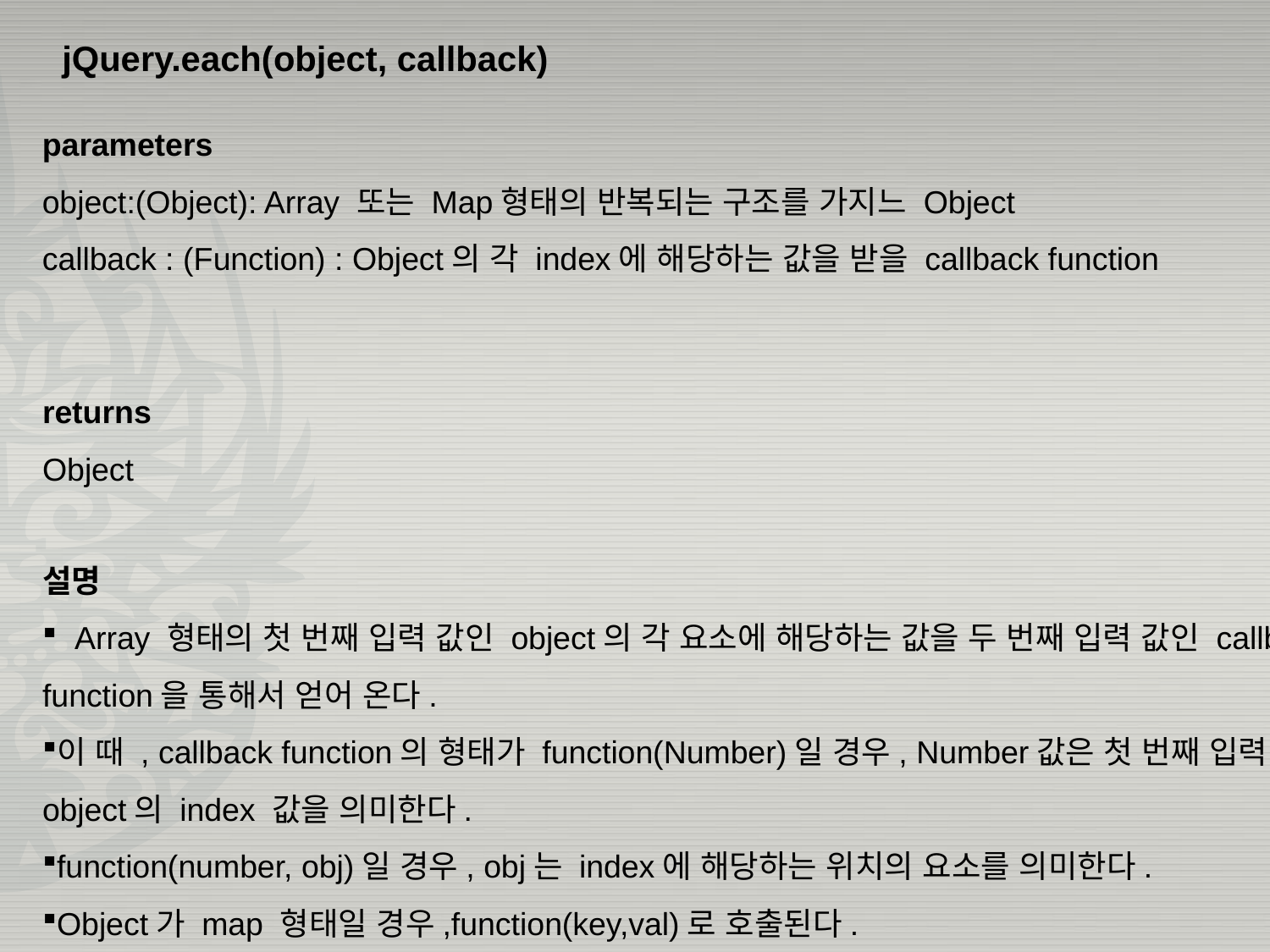

jQuery.each(object, callback)
parameters
object:(Object): Array 또는 Map형태의 반복되는 구조를 가지느 Object
callback : (Function) : Object의 각 index에 해당하는 값을 받을 callback function
returns
Object
설명
  Array 형태의 첫 번째 입력 값인 object의 각 요소에 해당하는 값을 두 번째 입력 값인 callback function을 통해서 얻어 온다.
이 때 , callback function의 형태가 function(Number)일 경우, Number값은 첫 번째 입력 값인 object의 index 값을 의미한다.
function(number, obj)일 경우, obj는 index에 해당하는 위치의 요소를 의미한다.
Object가 map 형태일 경우,function(key,val)로 호출된다.